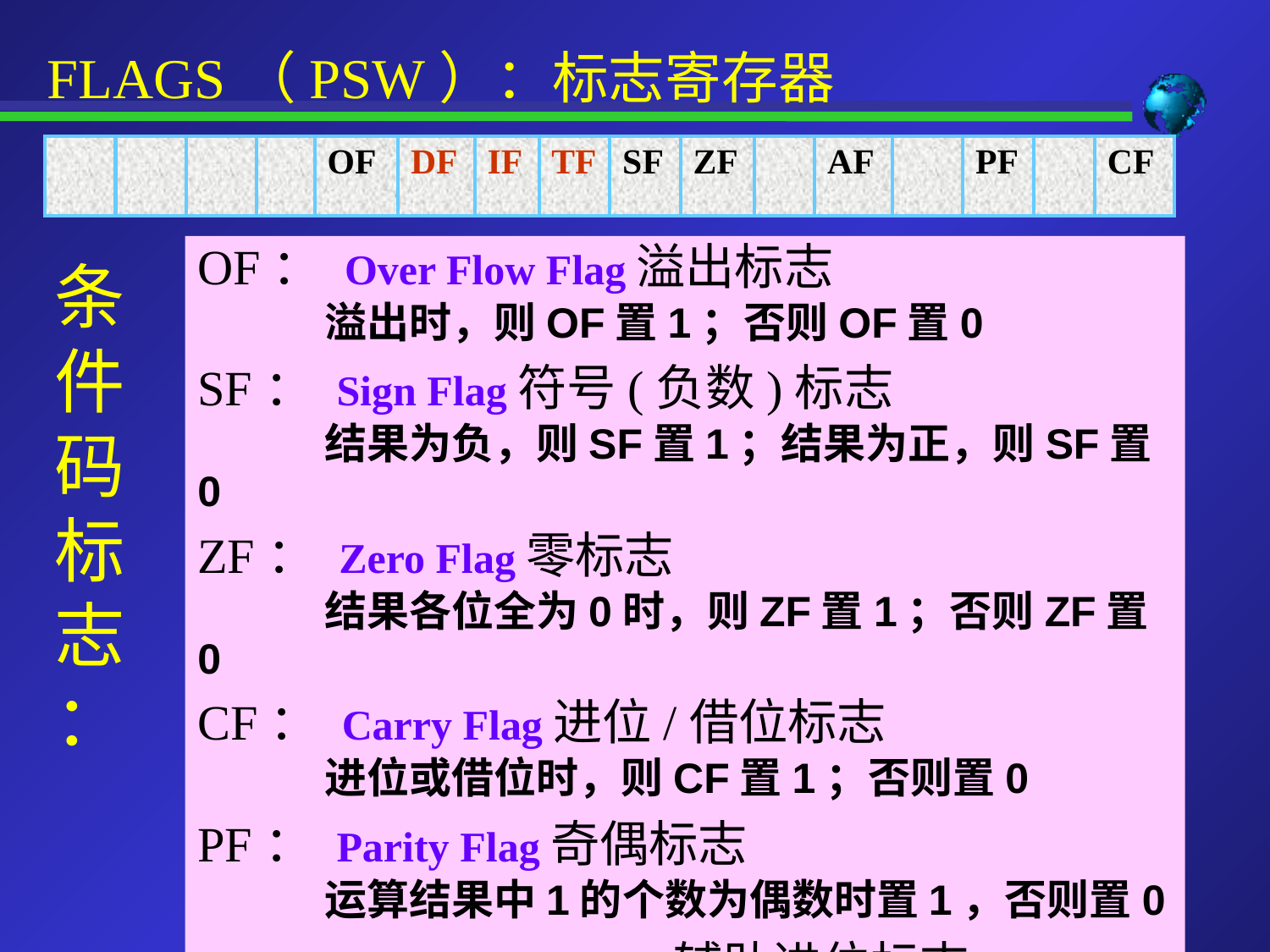

FLAGS（PSW）：标志寄存器
|  |  |  |  | OF | DF | IF | TF | SF | ZF |  | AF |  | PF |  | CF |
| --- | --- | --- | --- | --- | --- | --- | --- | --- | --- | --- | --- | --- | --- | --- | --- |
OF： Over Flow Flag溢出标志
	溢出时，则OF置1；否则OF置0
SF： Sign Flag符号(负数)标志
	结果为负，则SF置1；结果为正，则SF置0
ZF： Zero Flag零标志
	结果各位全为0时，则ZF置1；否则ZF置0
CF： Carry Flag进位/借位标志
	进位或借位时，则CF置1；否则置0
PF： Parity Flag奇偶标志
	运算结果中1的个数为偶数时置1，否则置0
AF: Auxiliary Carry Flag辅助进位标志
条件码标志：
46